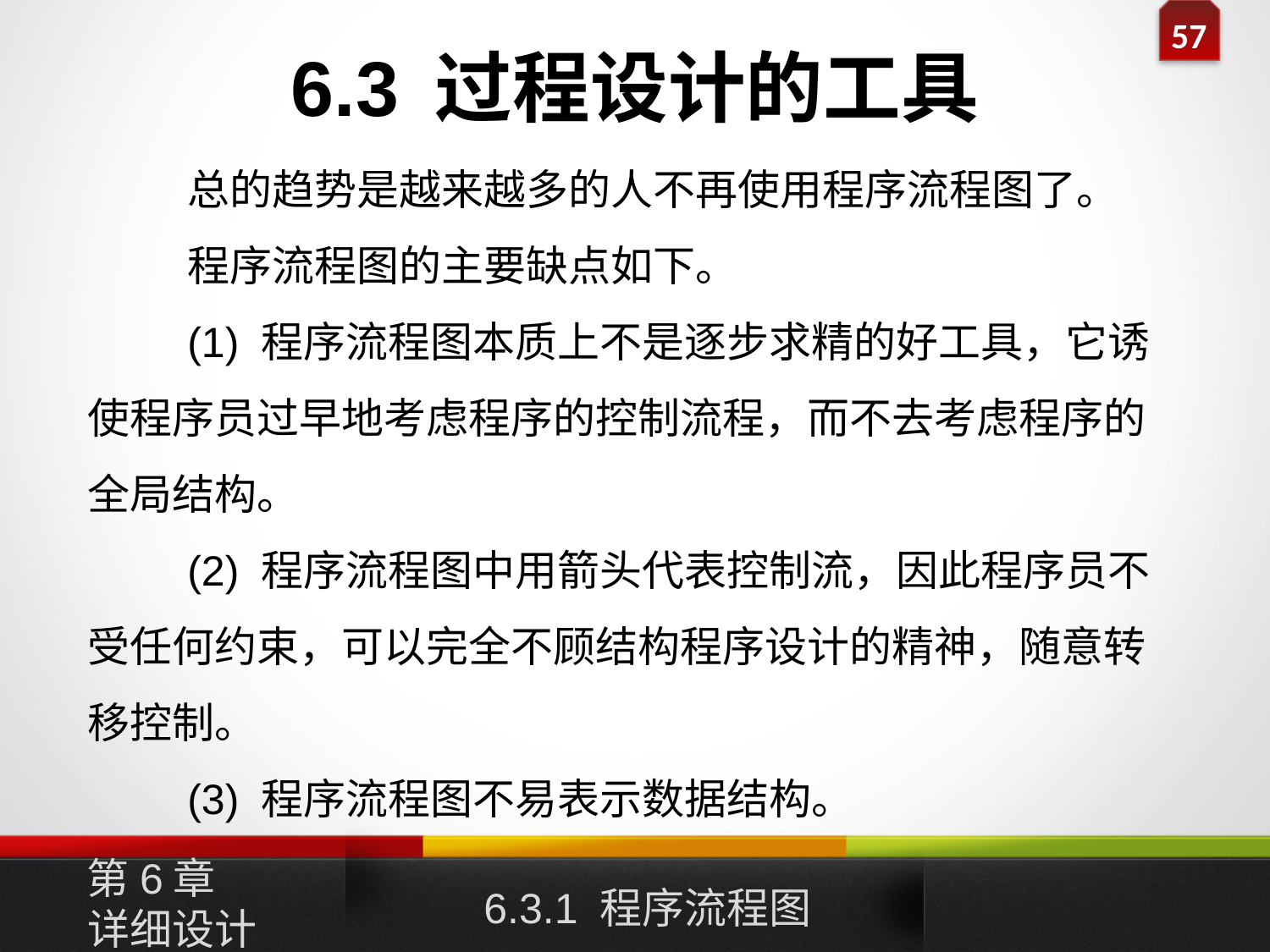

# 6.3 过程设计的工具
总的趋势是越来越多的人不再使用程序流程图了。
程序流程图的主要缺点如下。
(1) 程序流程图本质上不是逐步求精的好工具，它诱使程序员过早地考虑程序的控制流程，而不去考虑程序的全局结构。
(2) 程序流程图中用箭头代表控制流，因此程序员不受任何约束，可以完全不顾结构程序设计的精神，随意转移控制。
(3) 程序流程图不易表示数据结构。
第6章
详细设计
6.3.1 程序流程图